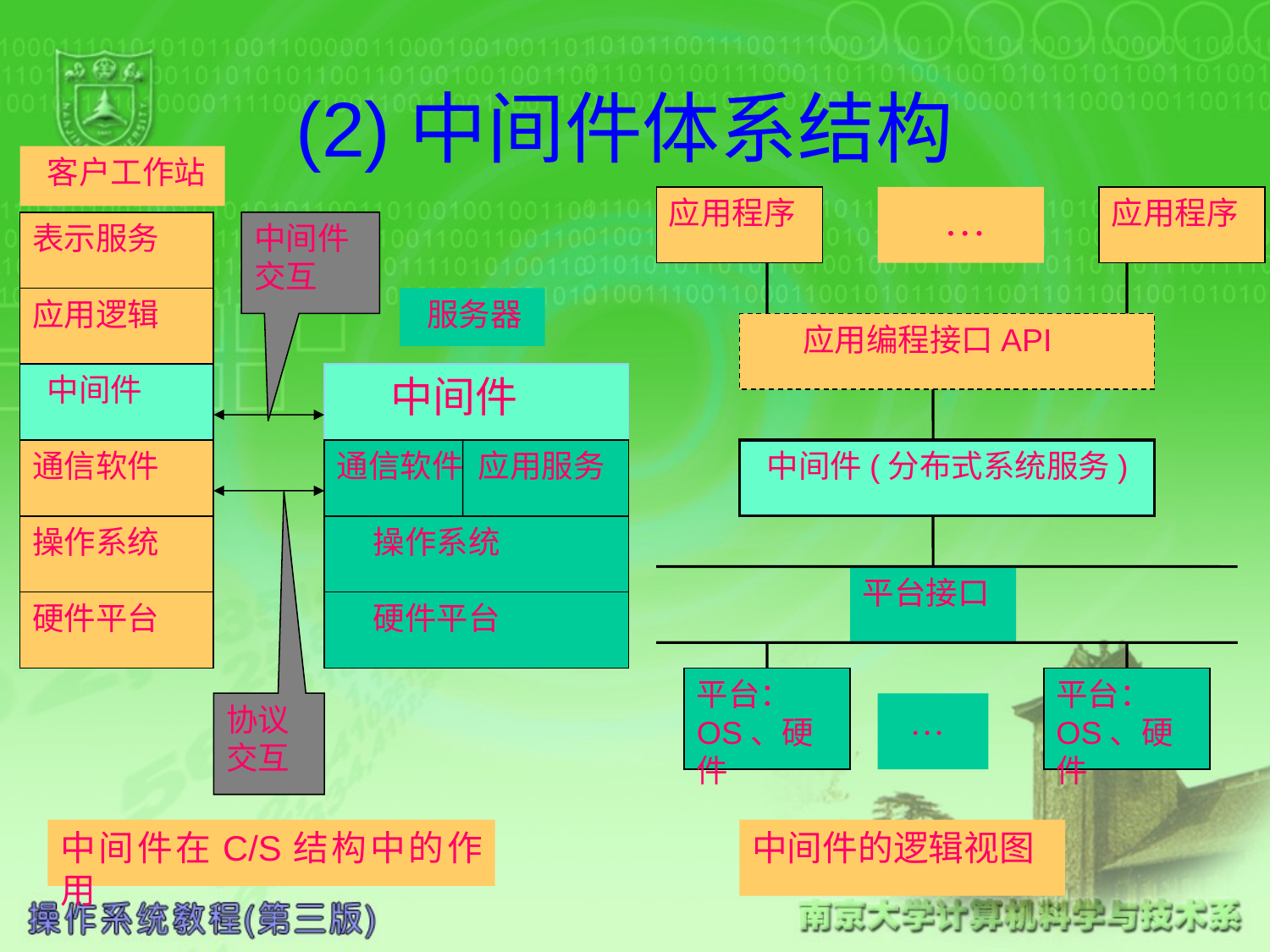

# (2)中间件体系结构
 客户工作站
应用程序
应用程序
           …
应用程序

表示服务
中间件
交互

应用逻辑
 服务器
      应用编程接口API

 中间件
              中间件

通信软件
通信软件  应用服务

 中间件(分布式系统服务)

操作系统
    操作系统

平台接口
硬件平台

    硬件平台

平台：
OS、硬件
平台：
OS、硬件
协议
交互
  …
中间件在C/S结构中的作用
中间件的逻辑视图